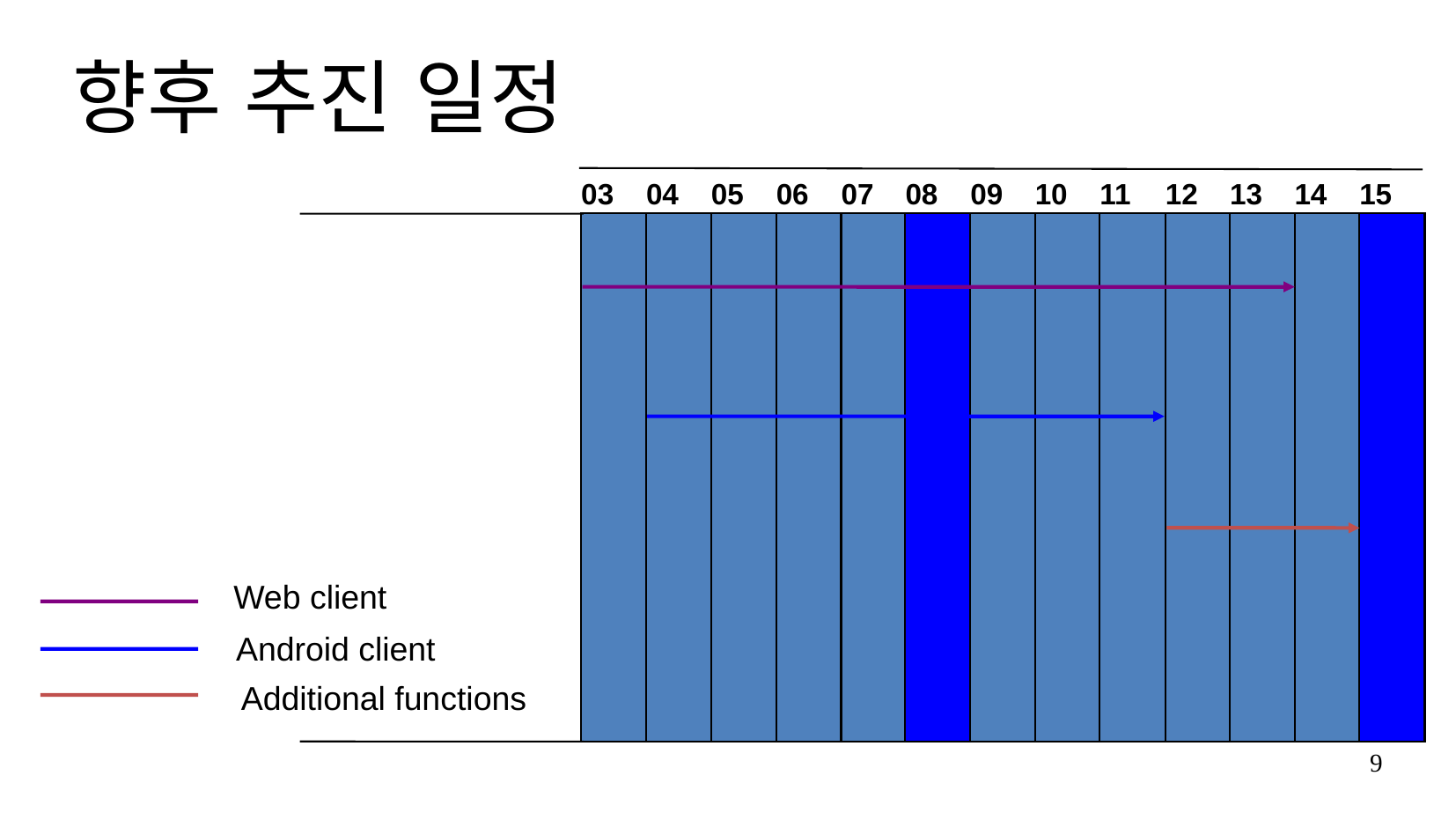

# 향후 추진 일정

03
04
05
06
07
08
09
10
11
12
13
14
15

Web client

Android client

Additional functions

9